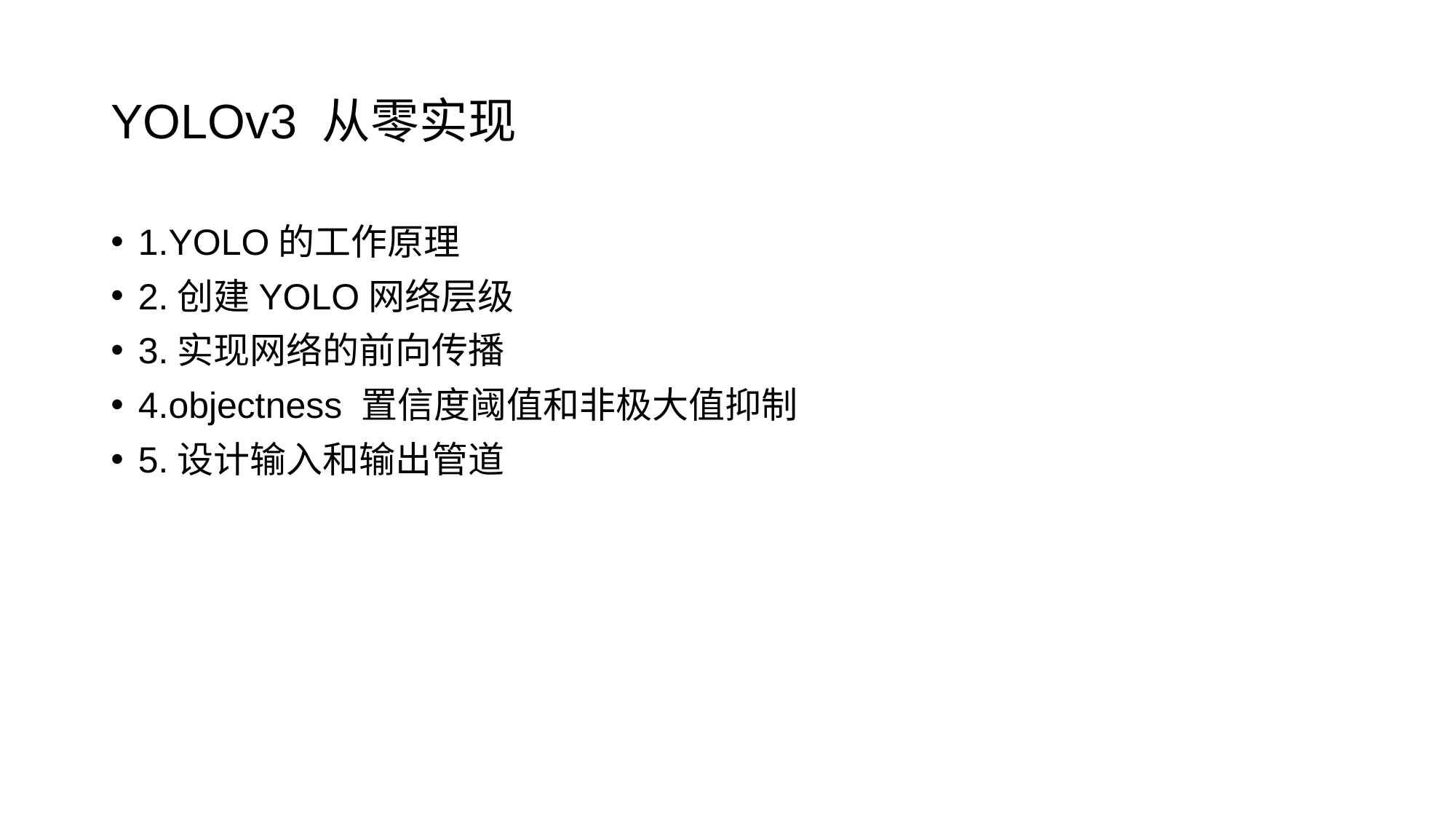

# YOLOv3 从零实现
1.YOLO的工作原理
2.创建YOLO网络层级
3.实现网络的前向传播
4.objectness 置信度阈值和非极大值抑制
5.设计输入和输出管道